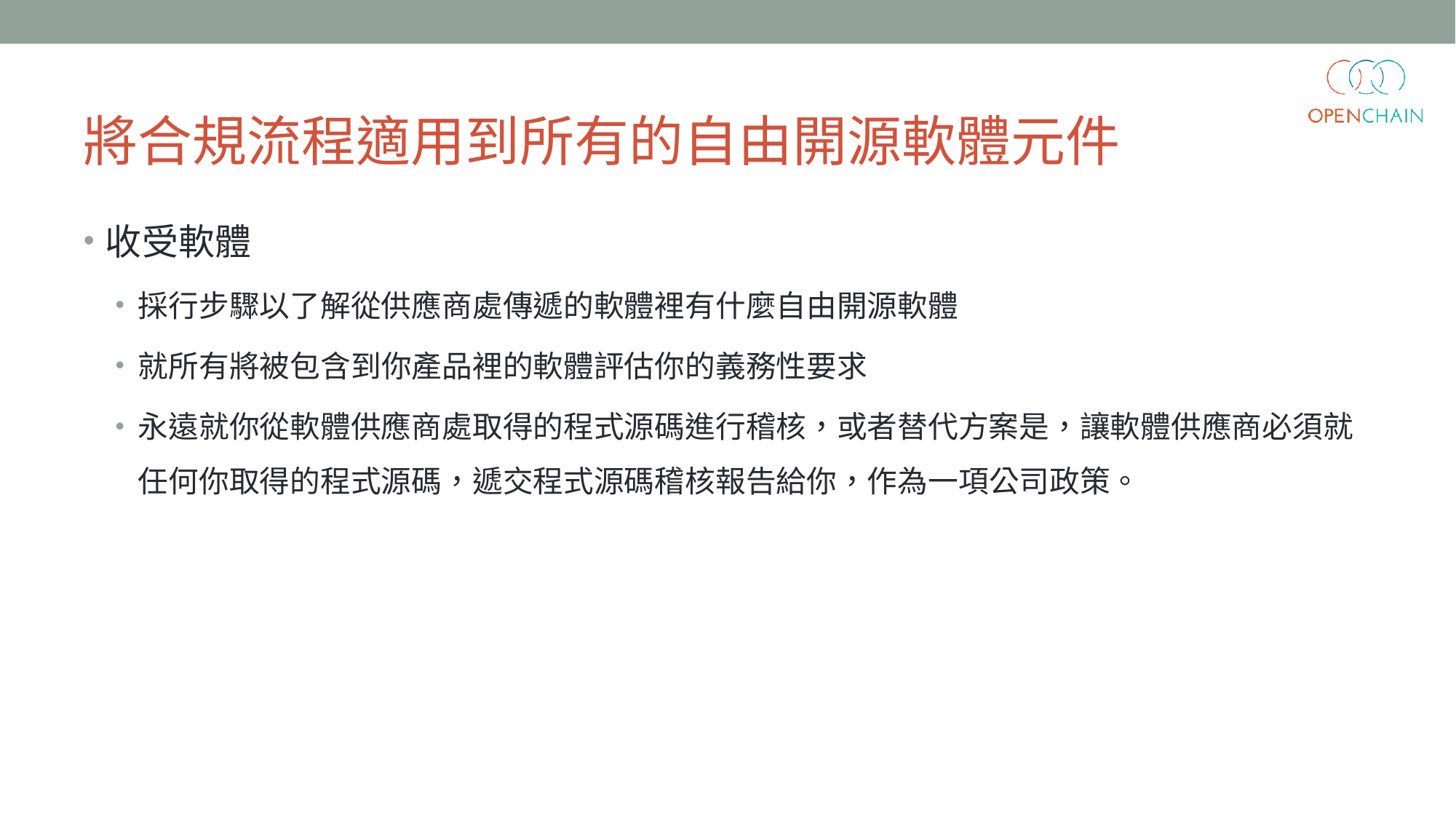

# 將合規流程適用到所有的自由開源軟體元件
收受軟體
採行步驟以了解從供應商處傳遞的軟體裡有什麼自由開源軟體
就所有將被包含到你產品裡的軟體評估你的義務性要求
永遠就你從軟體供應商處取得的程式源碼進行稽核，或者替代方案是，讓軟體供應商必須就任何你取得的程式源碼，遞交程式源碼稽核報告給你，作為一項公司政策。